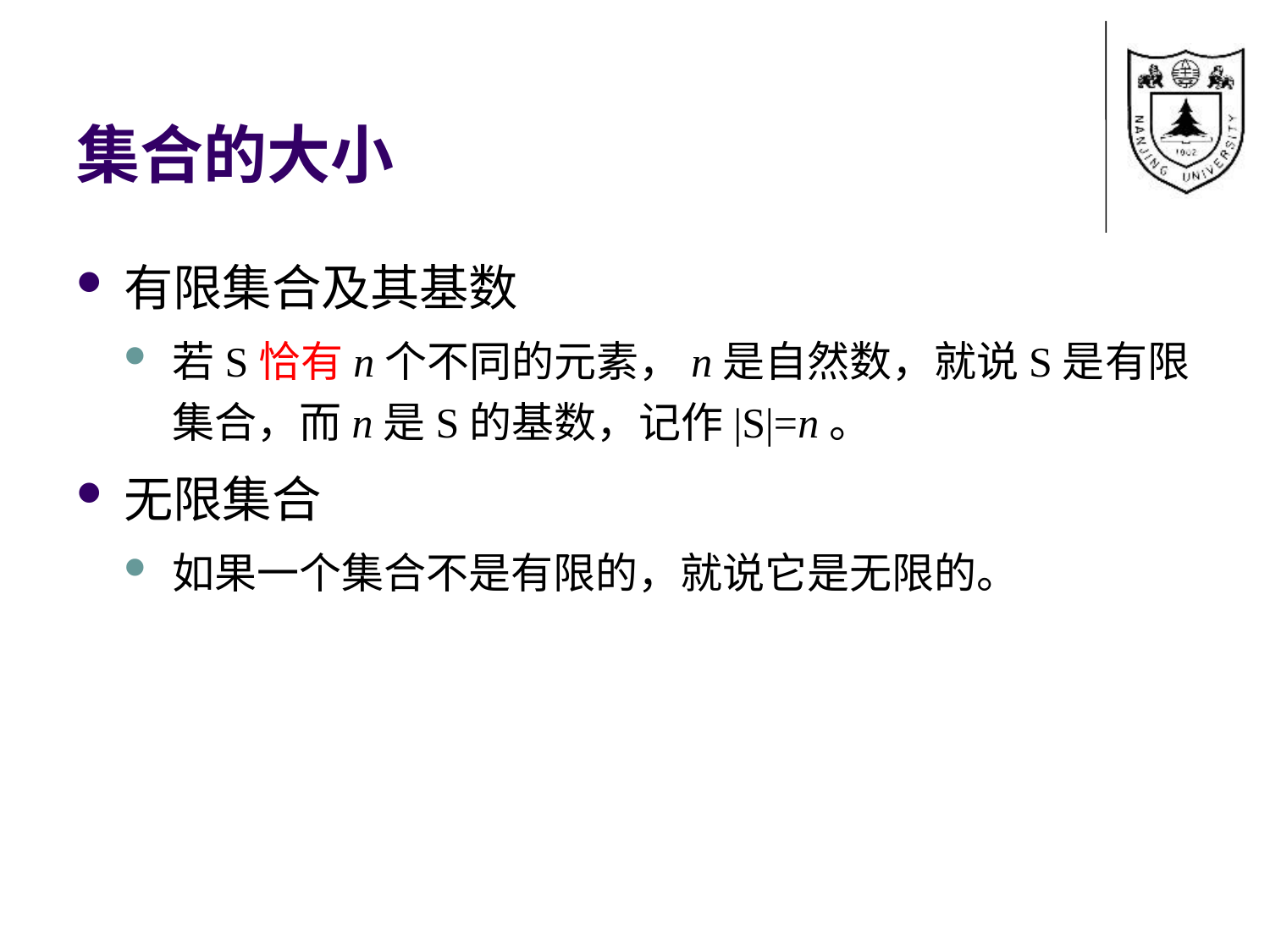

# 集合的大小
有限集合及其基数
若S恰有n个不同的元素，n是自然数，就说S是有限集合，而n是S的基数，记作|S|=n。
无限集合
如果一个集合不是有限的，就说它是无限的。